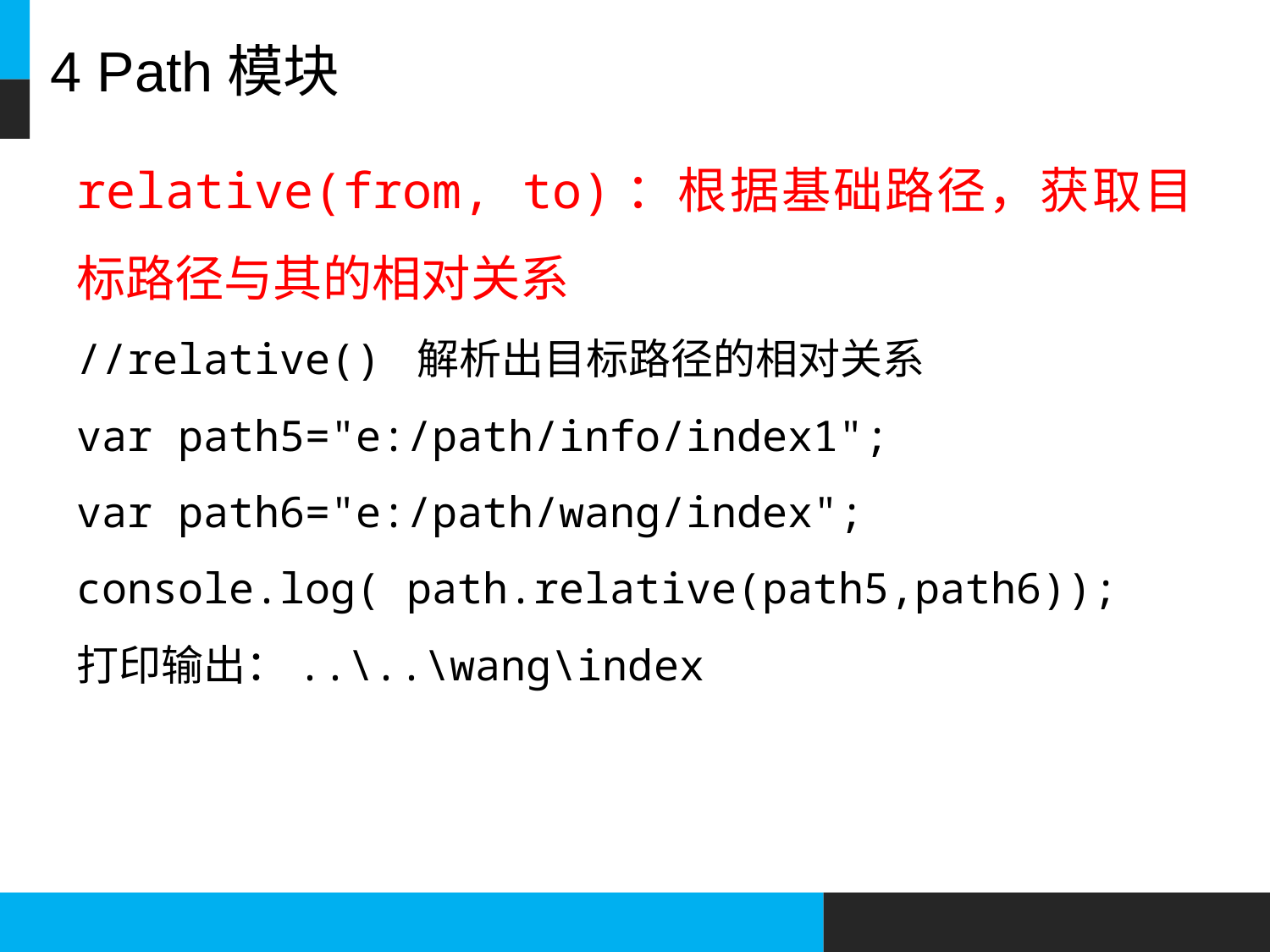

# 4 Path模块
relative(from, to)：根据基础路径，获取目标路径与其的相对关系
//relative() 解析出目标路径的相对关系
var path5="e:/path/info/index1";
var path6="e:/path/wang/index";
console.log( path.relative(path5,path6));
打印输出：..\..\wang\index